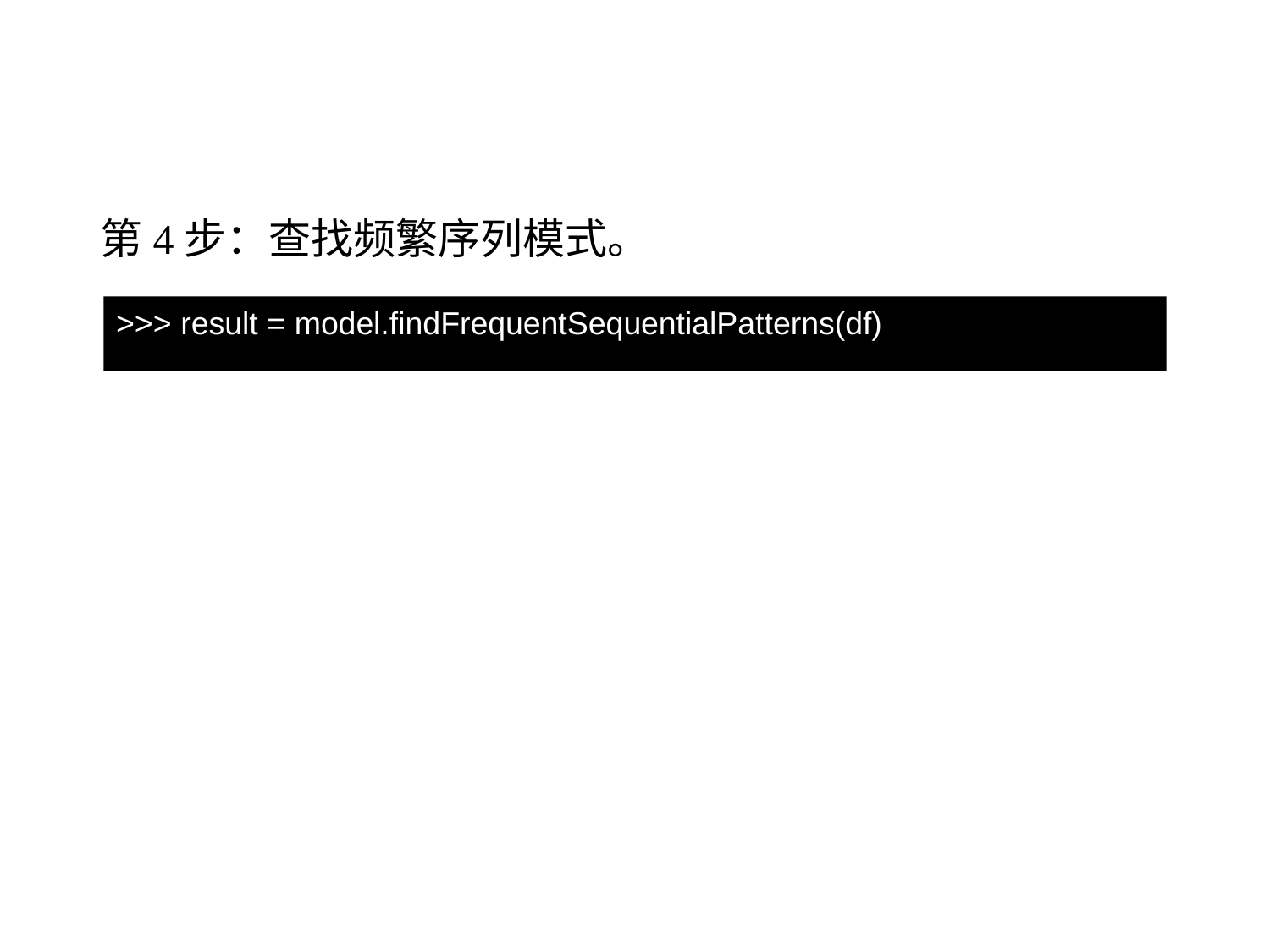

9.9.3 PrefixSpan 算法
第4步：查找频繁序列模式。
>>> result = model.findFrequentSequentialPatterns(df)